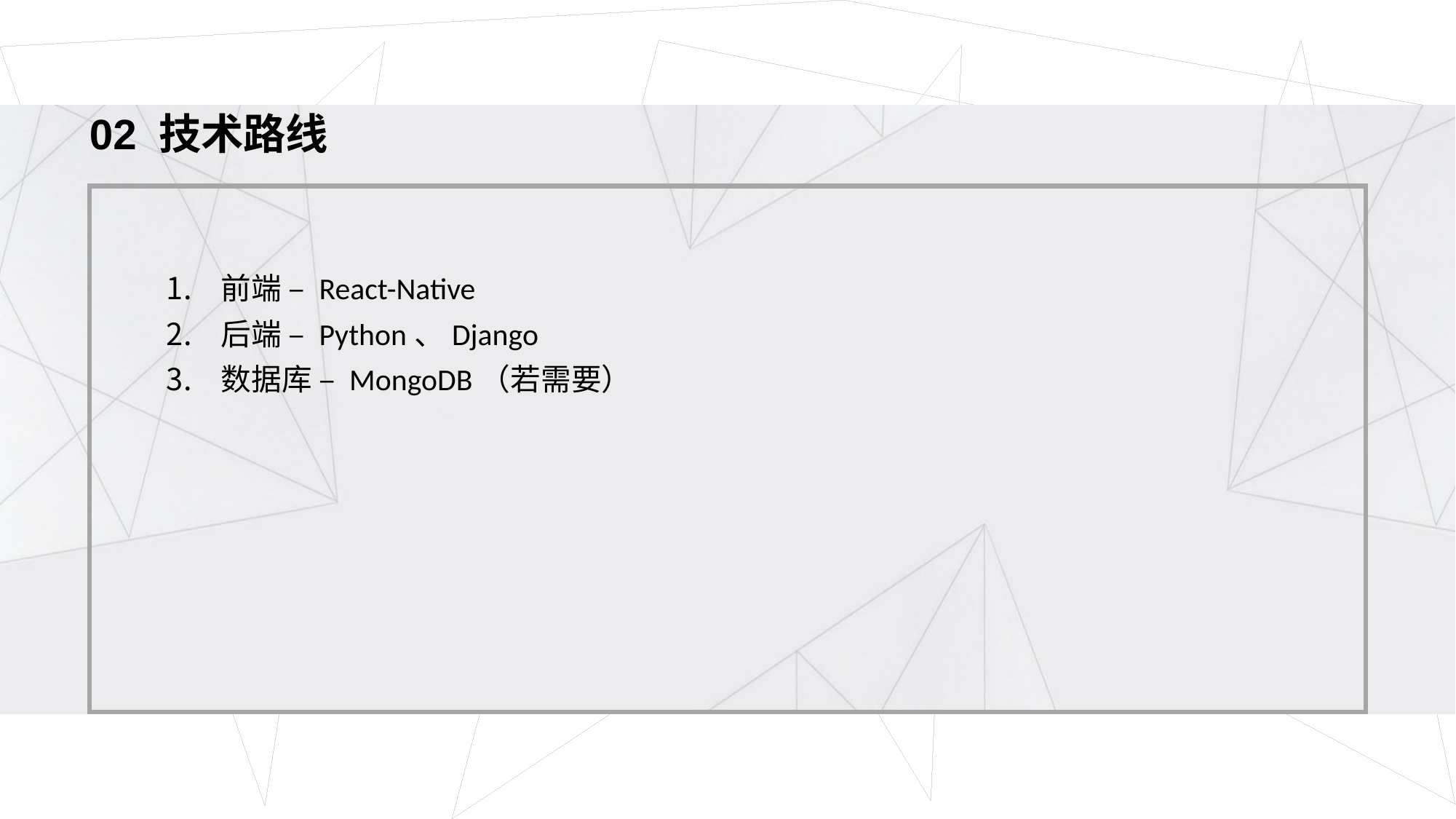

02 技术路线

前端 – React-Native
后端 – Python、Django
数据库 – MongoDB（若需要）